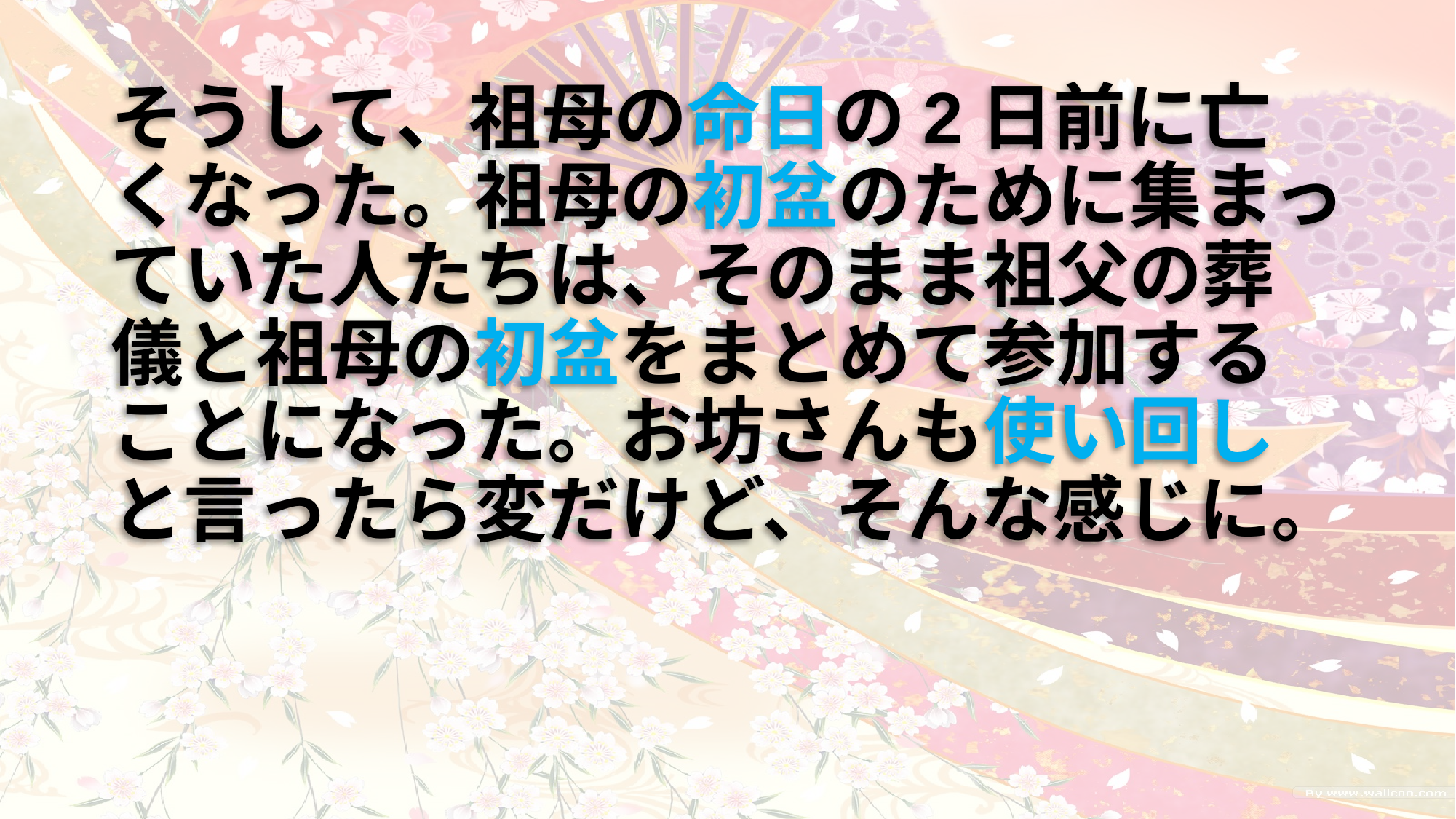

そうして、祖母の命日の2日前に亡くなった。祖母の初盆のために集まっていた人たちは、そのまま祖父の葬儀と祖母の初盆をまとめて参加することになった。お坊さんも使い回しと言ったら変だけど、そんな感じに。